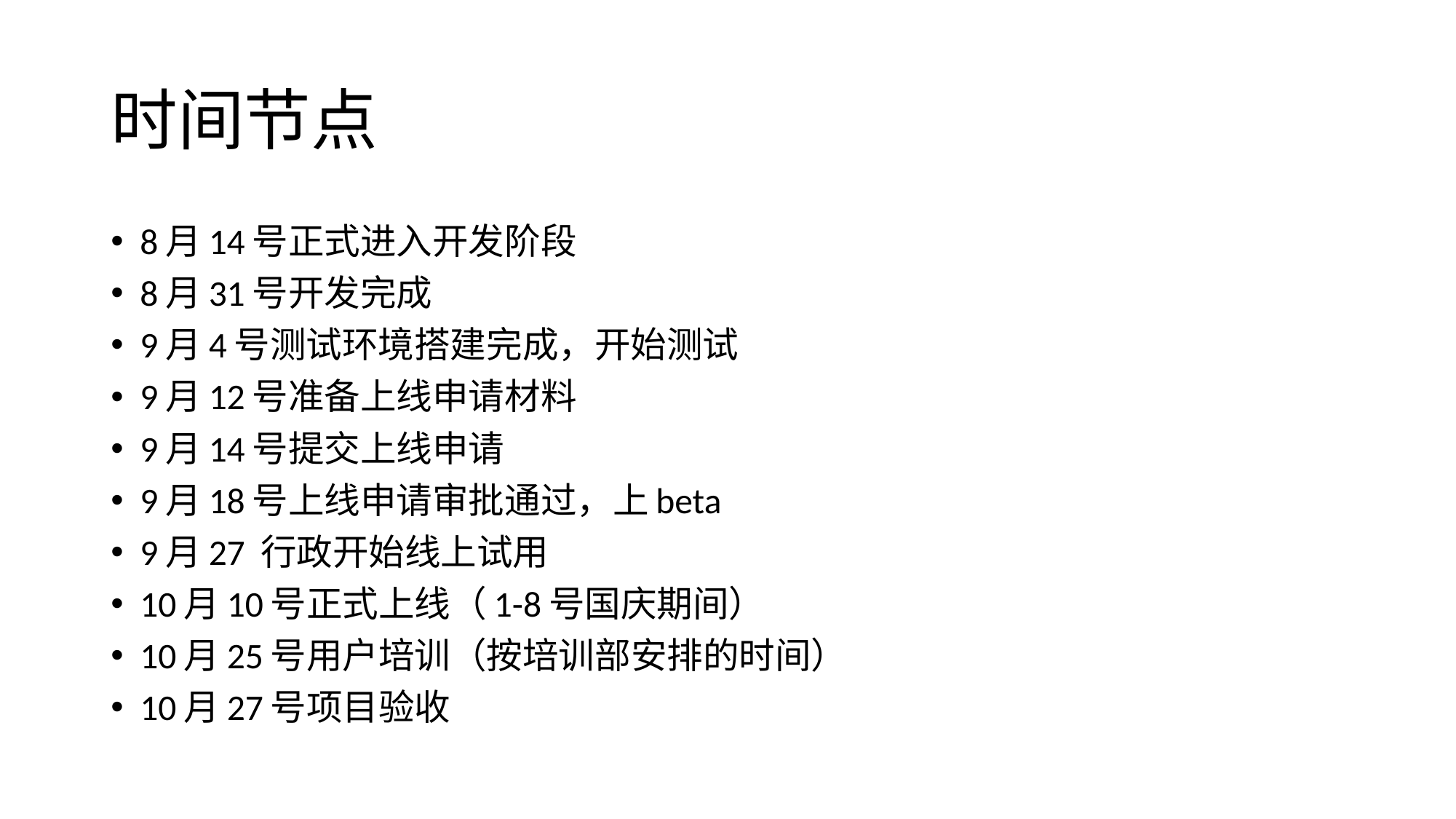

# 时间节点
8月14号正式进入开发阶段
8月31号开发完成
9月4号测试环境搭建完成，开始测试
9月12号准备上线申请材料
9月14号提交上线申请
9月18号上线申请审批通过，上beta
9月27 行政开始线上试用
10月10号正式上线（1-8号国庆期间）
10月25号用户培训（按培训部安排的时间）
10月27号项目验收